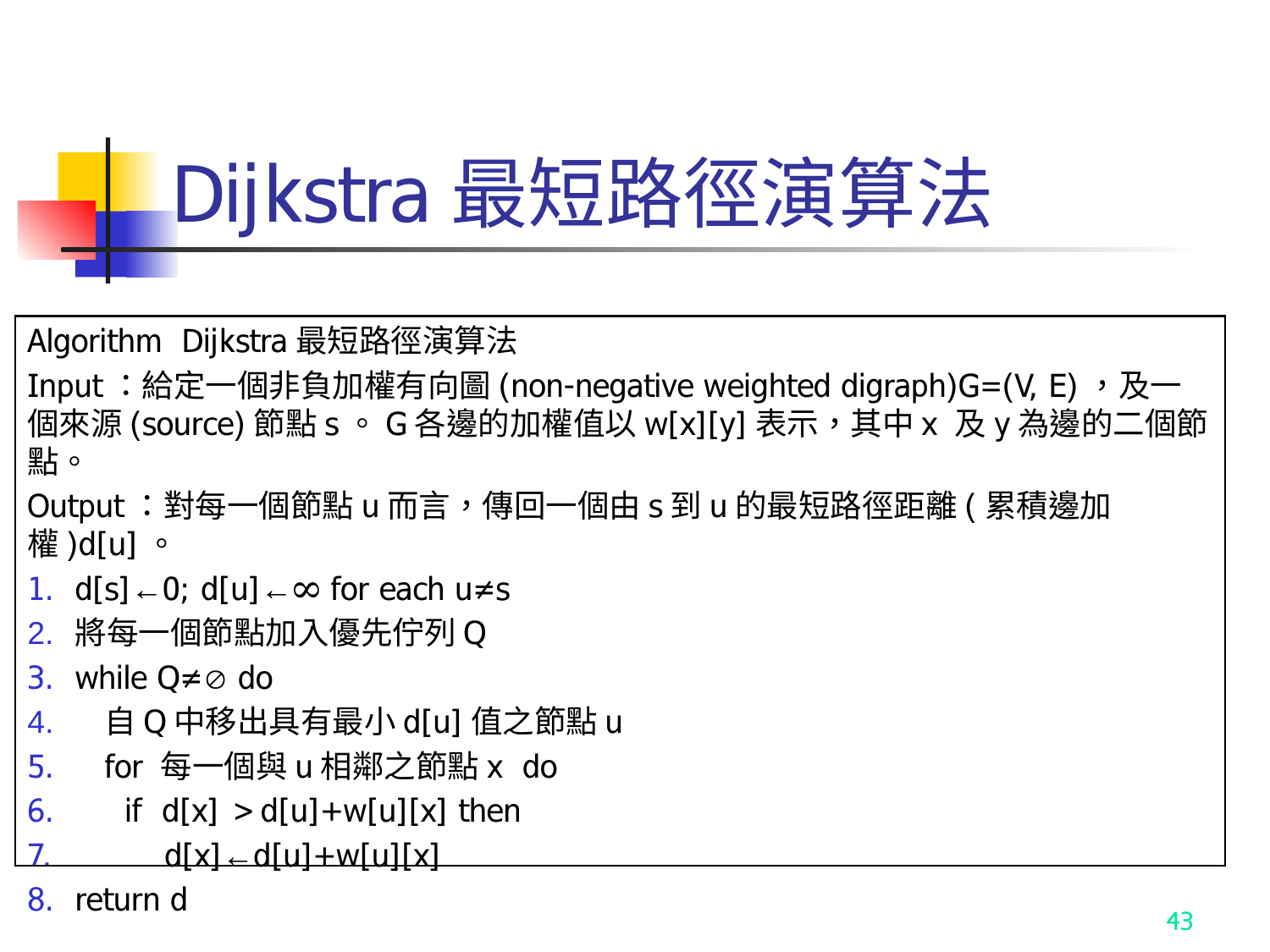

# Dijkstra最短路徑演算法

Algorithm  Dijkstra最短路徑演算法
Input：給定一個非負加權有向圖(non-negative weighted digraph)G=(V, E)，及一個來源(source)節點s。G各邊的加權值以w[x][y]表示，其中x 及y為邊的二個節點。
Output：對每一個節點u而言，傳回一個由s到u的最短路徑距離(累積邊加權)d[u]。
d[s]←0; d[u]←∞ for each u≠s
將每一個節點加入優先佇列Q
while Q≠∅ do
   自Q中移出具有最小d[u]值之節點u
   for 每一個與u相鄰之節點x  do
     if  d[x]  > d[u]+w[u][x] then
         d[x]←d[u]+w[u][x]
return d

43